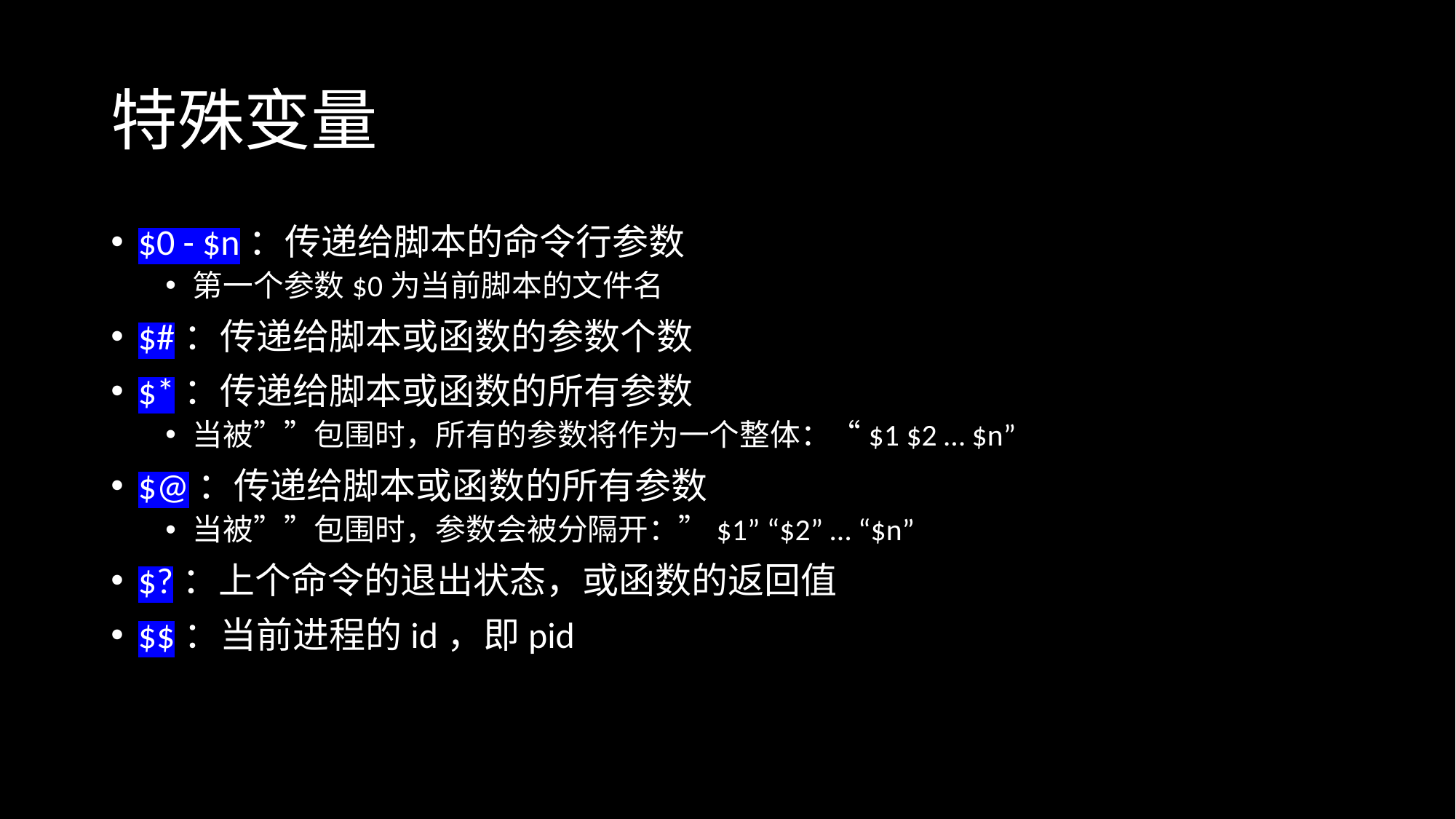

# 特殊变量
$0 - $n：传递给脚本的命令行参数
第一个参数$0为当前脚本的文件名
$#：传递给脚本或函数的参数个数
$*：传递给脚本或函数的所有参数
当被””包围时，所有的参数将作为一个整体：“$1 $2 … $n”
$@：传递给脚本或函数的所有参数
当被””包围时，参数会被分隔开：”$1” “$2” … “$n”
$?：上个命令的退出状态，或函数的返回值
$$：当前进程的id，即pid